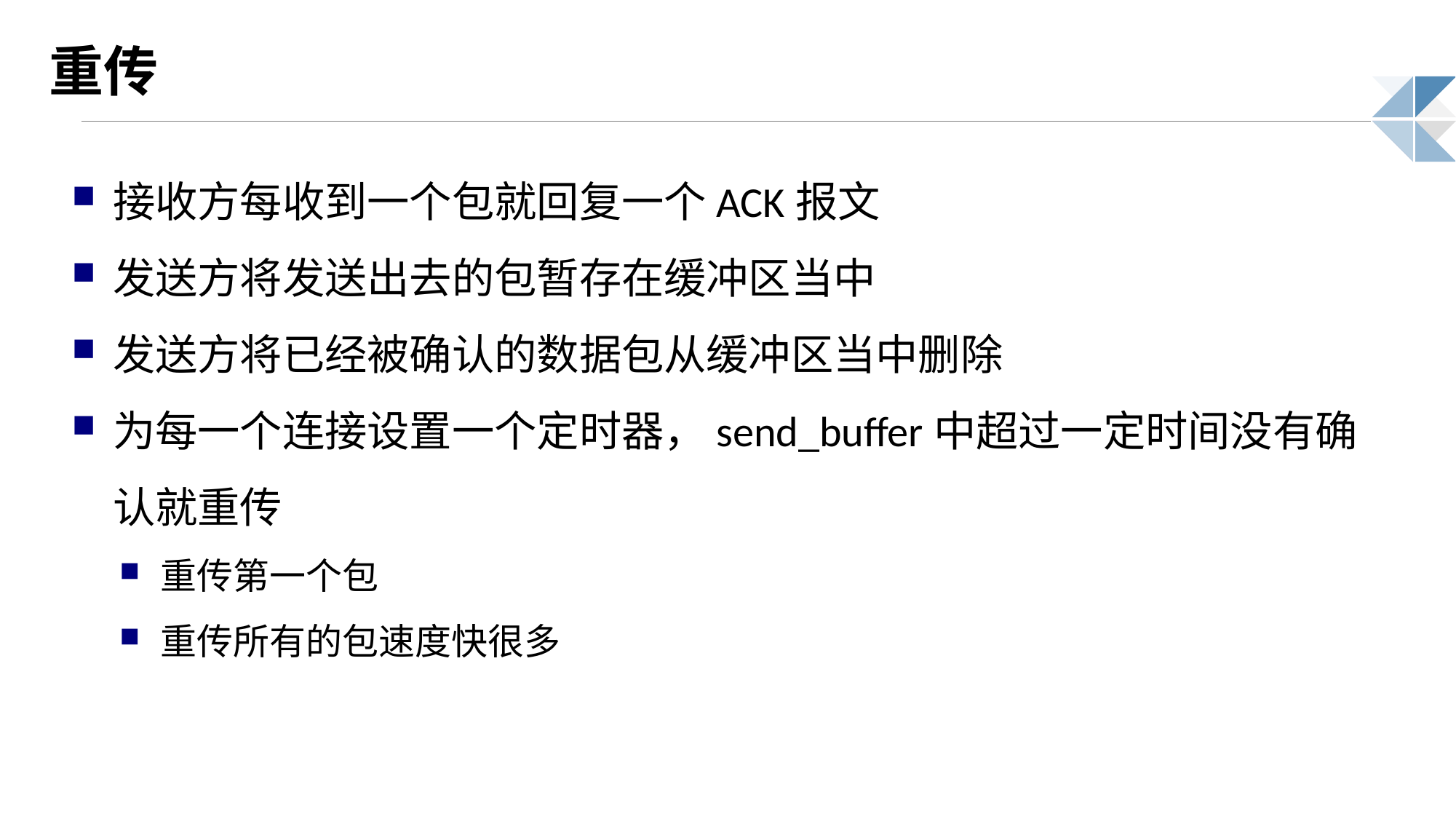

重传
接收方每收到一个包就回复一个ACK报文
发送方将发送出去的包暂存在缓冲区当中
发送方将已经被确认的数据包从缓冲区当中删除
为每一个连接设置一个定时器，send_buffer中超过一定时间没有确认就重传
重传第一个包
重传所有的包速度快很多